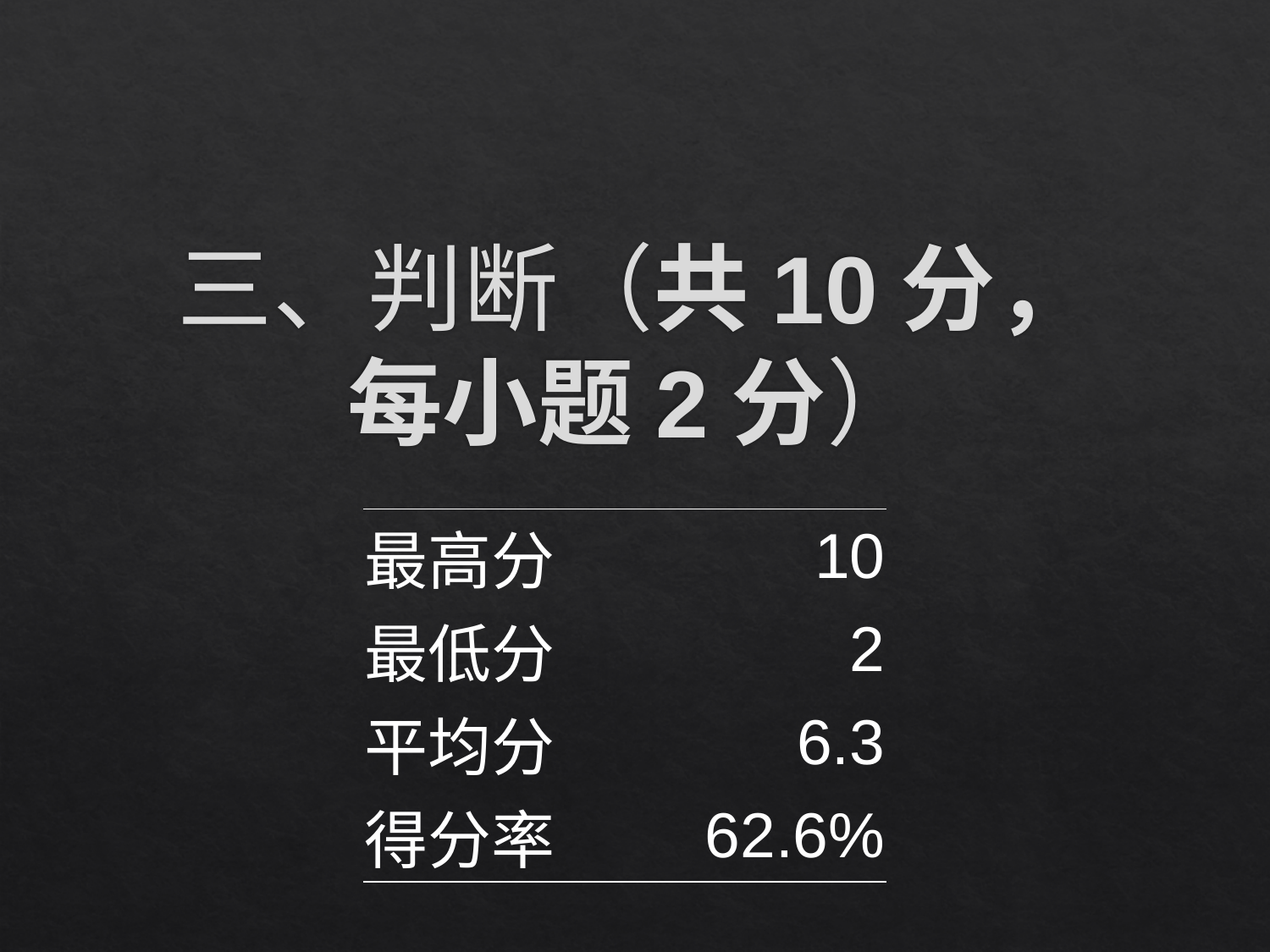

# 三、判断（共10分，每小题2分）
| 最高分 | 10 |
| --- | --- |
| 最低分 | 2 |
| 平均分 | 6.3 |
| 得分率 | 62.6% |